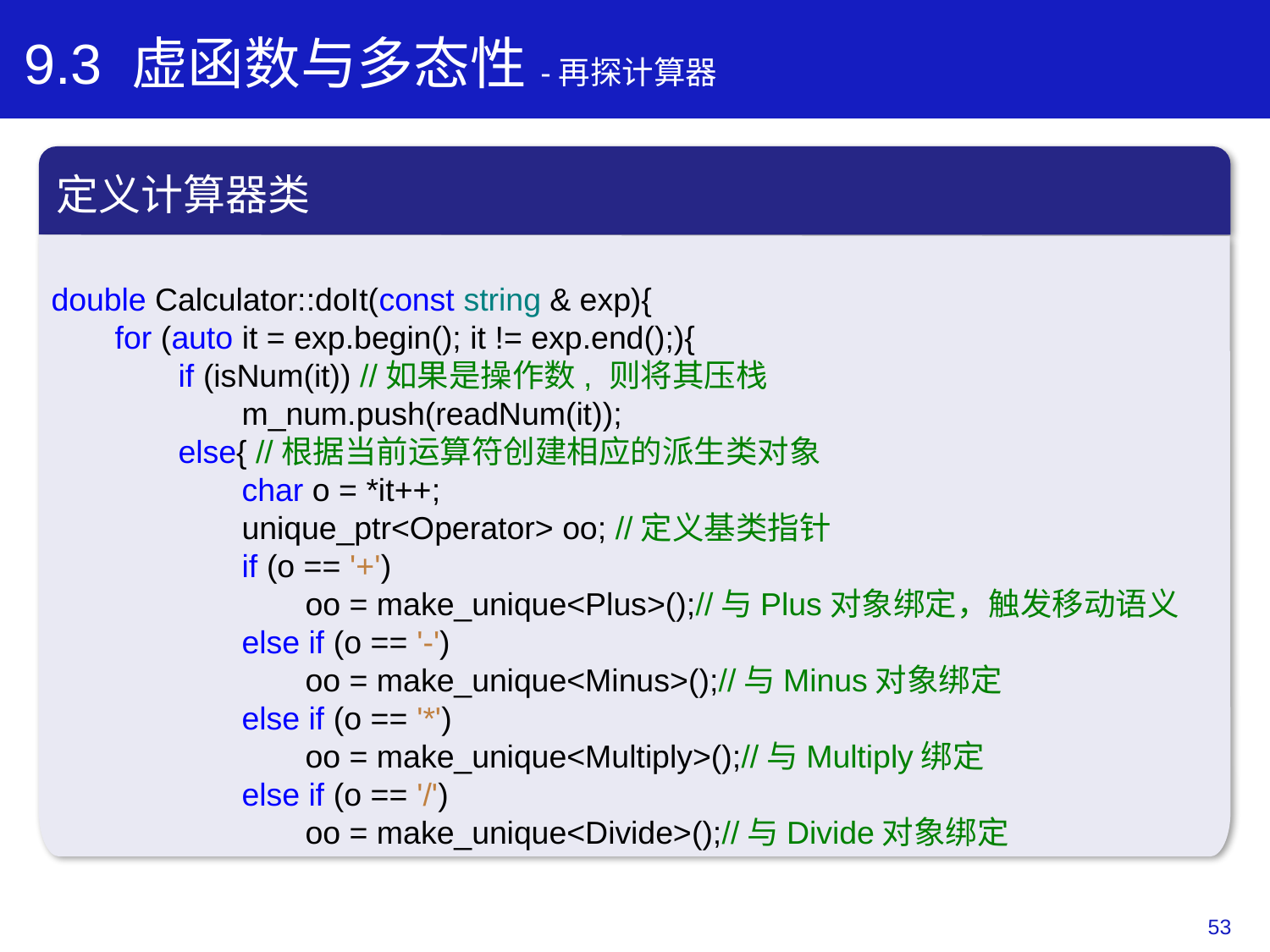

9.3 虚函数与多态性-再探计算器
定义计算器类

double Calculator::doIt(const string & exp){
for (auto it = exp.begin(); it != exp.end();){
if (isNum(it)) //如果是操作数, 则将其压栈
m_num.push(readNum(it));
else{ //根据当前运算符创建相应的派生类对象
char o = *it++;
unique_ptr<Operator> oo; //定义基类指针
if (o == '+')
oo = make_unique<Plus>();//与Plus对象绑定，触发移动语义
else if (o == '-')
oo = make_unique<Minus>();//与Minus对象绑定
else if (o == '*')
oo = make_unique<Multiply>();//与Multiply绑定
else if (o == '/')
oo = make_unique<Divide>();//与Divide对象绑定
53